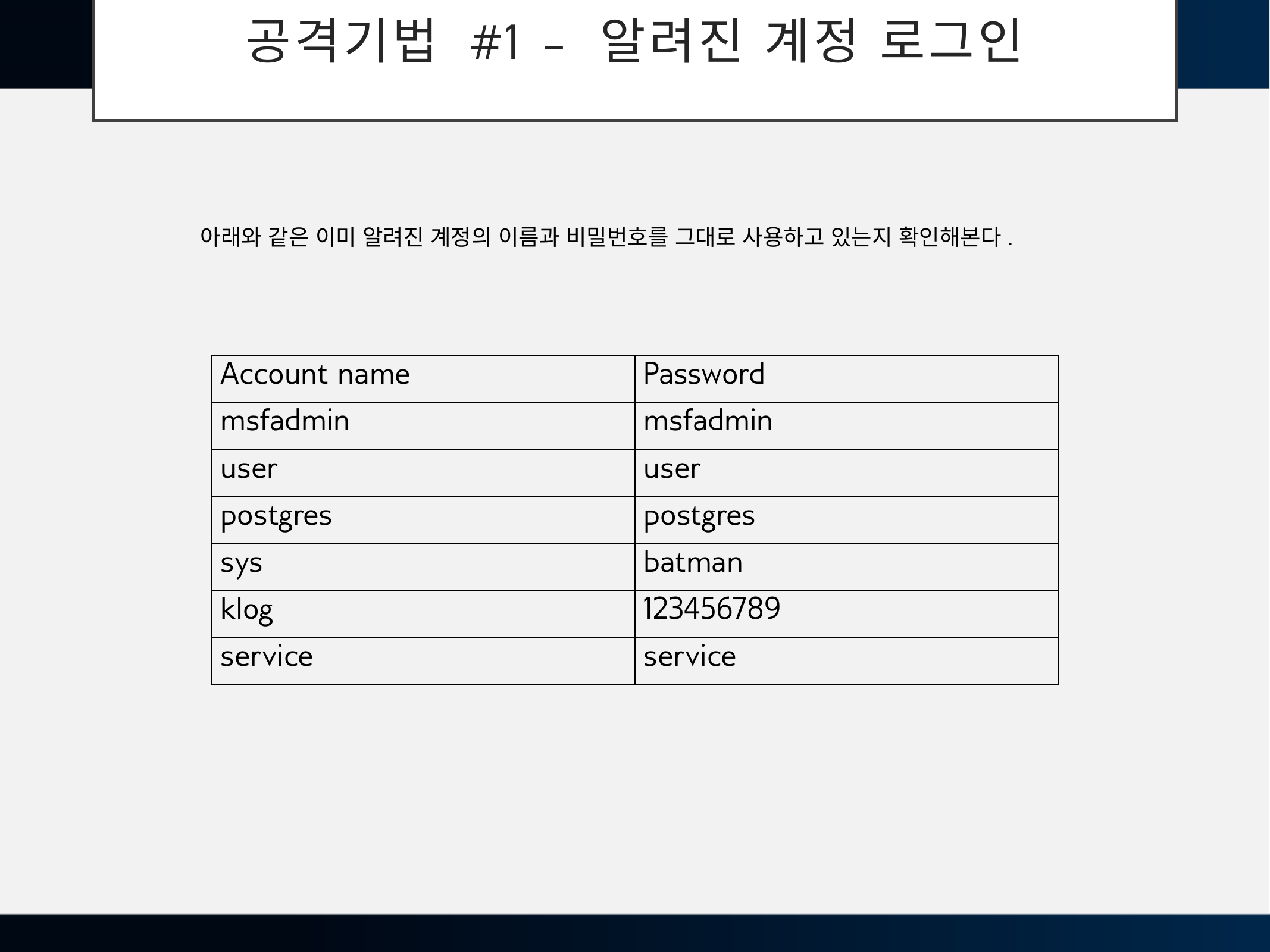

# 공격기법 #1 – 알려진 계정 로그인

아래와 같은 이미 알려진 계정의 이름과 비밀번호를 그대로 사용하고 있는지 확인해본다.
| Account name | Password |
| --- | --- |
| msfadmin | msfadmin |
| user | user |
| postgres | postgres |
| sys | batman |
| klog | 123456789 |
| service | service |

5